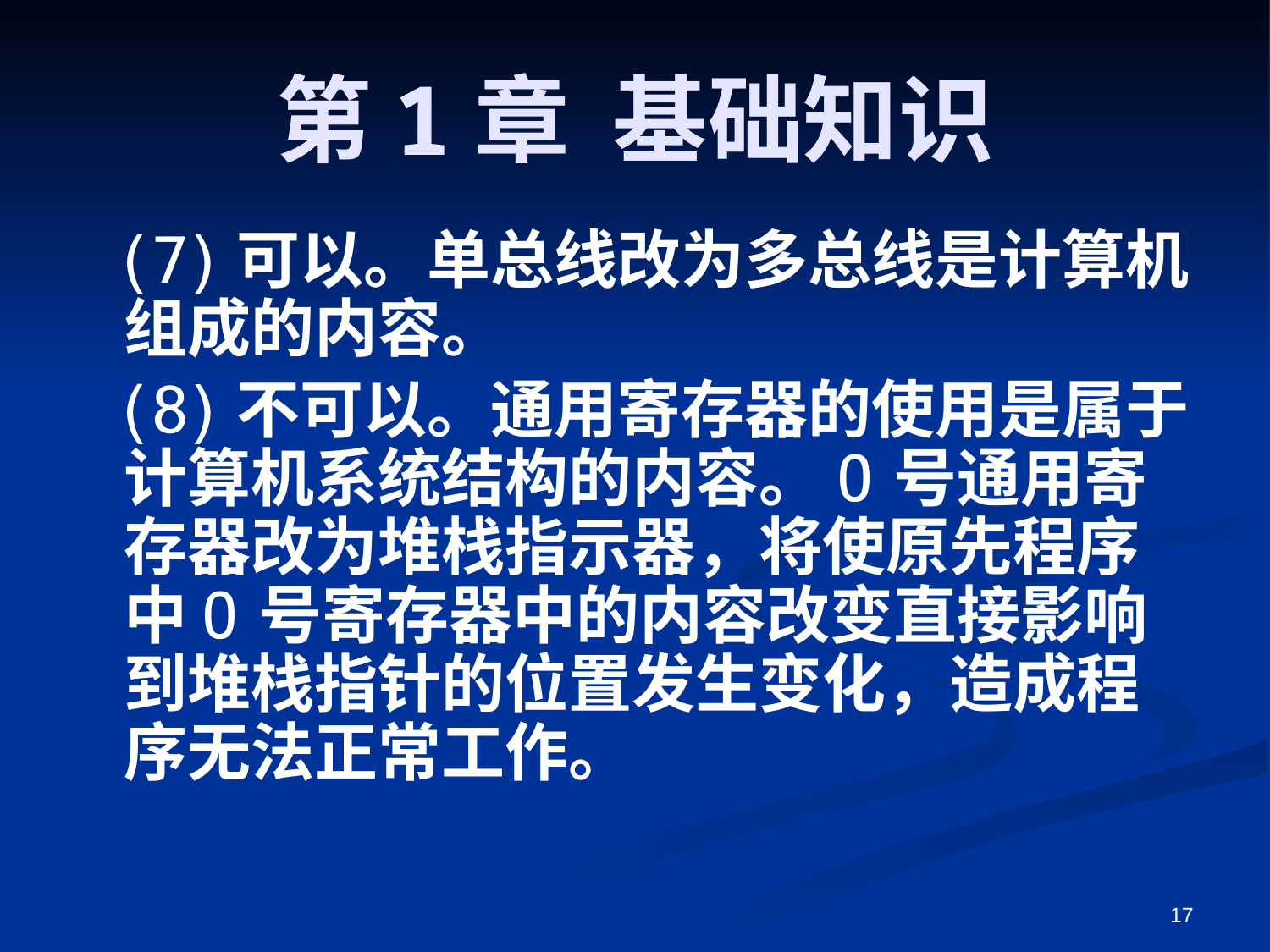

# 第1章  基础知识
	(7)可以。单总线改为多总线是计算机组成的内容。
	(8)不可以。通用寄存器的使用是属于计算机系统结构的内容。0号通用寄存器改为堆栈指示器，将使原先程序中0号寄存器中的内容改变直接影响到堆栈指针的位置发生变化，造成程序无法正常工作。
17